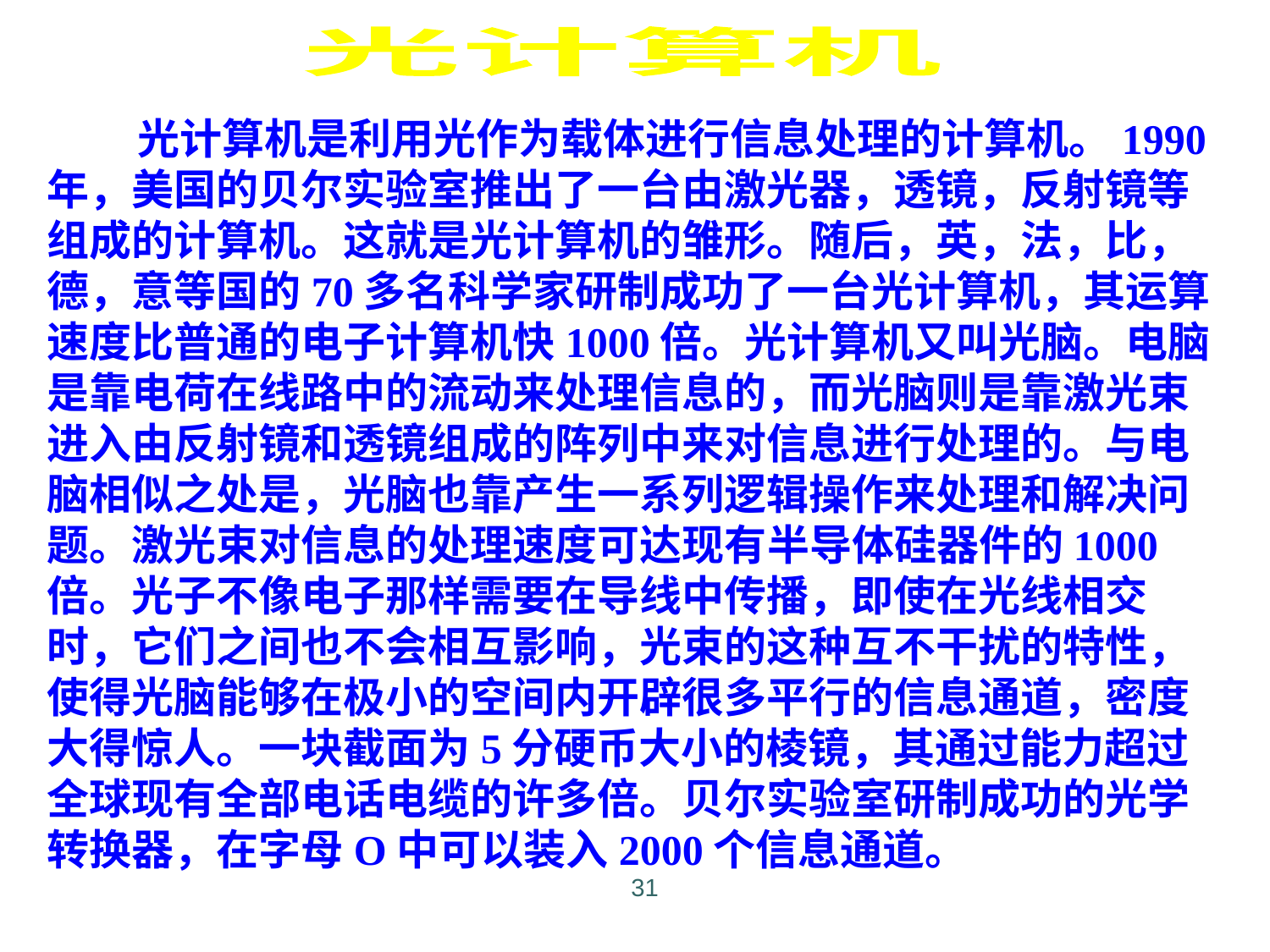

光计算机
 　   光计算机是利用光作为载体进行信息处理的计算机。1990年，美国的贝尔实验室推出了一台由激光器，透镜，反射镜等组成的计算机。这就是光计算机的雏形。随后，英，法，比，德，意等国的70多名科学家研制成功了一台光计算机，其运算速度比普通的电子计算机快1000倍。光计算机又叫光脑。电脑是靠电荷在线路中的流动来处理信息的，而光脑则是靠激光束进入由反射镜和透镜组成的阵列中来对信息进行处理的。与电脑相似之处是，光脑也靠产生一系列逻辑操作来处理和解决问题。激光束对信息的处理速度可达现有半导体硅器件的1000倍。光子不像电子那样需要在导线中传播，即使在光线相交时，它们之间也不会相互影响，光束的这种互不干扰的特性，使得光脑能够在极小的空间内开辟很多平行的信息通道，密度大得惊人。一块截面为5分硬币大小的棱镜，其通过能力超过全球现有全部电话电缆的许多倍。贝尔实验室研制成功的光学转换器，在字母O中可以装入2000个信息通道。
31